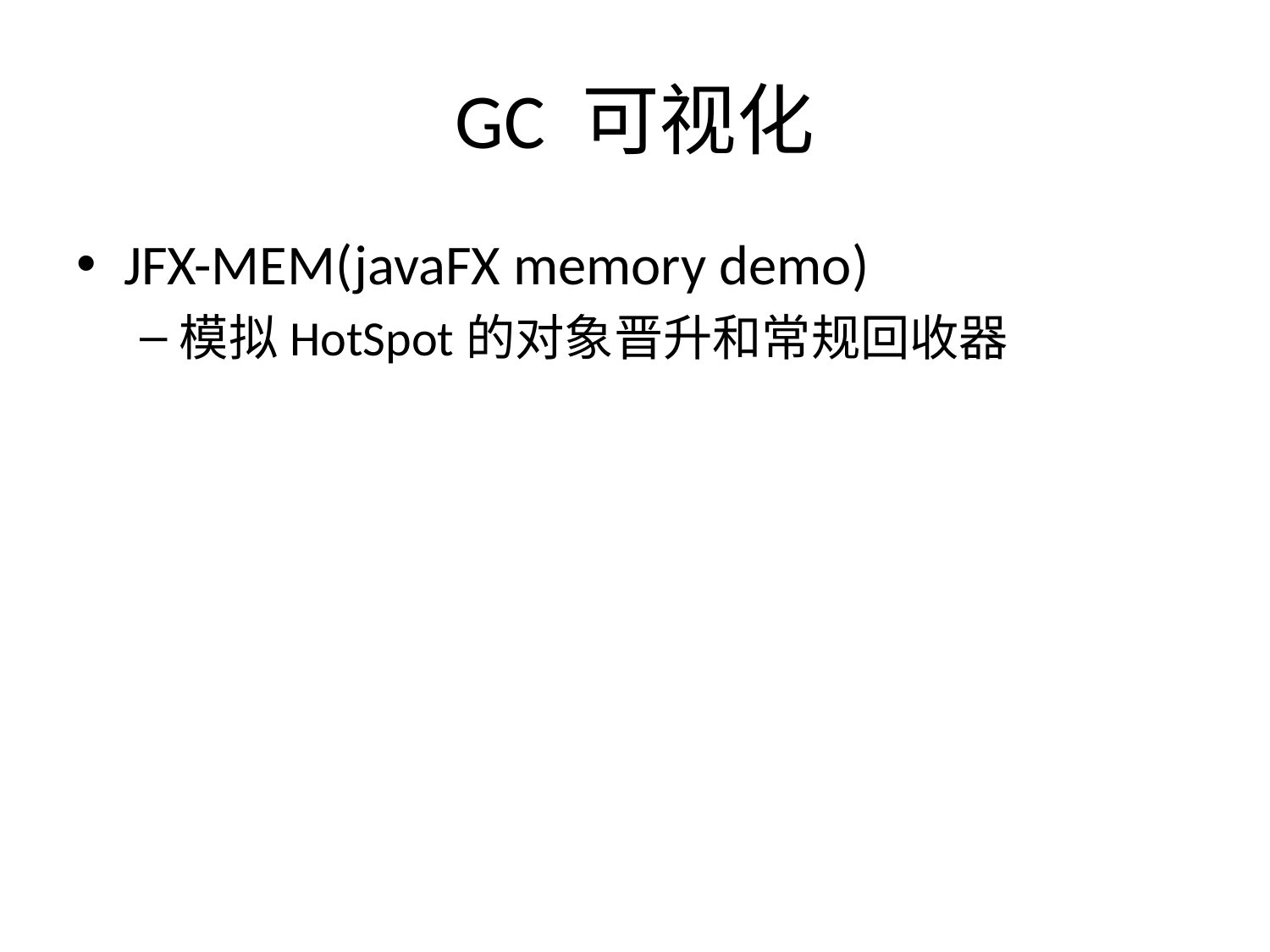

# GC 可视化
JFX-MEM(javaFX memory demo)
模拟HotSpot的对象晋升和常规回收器